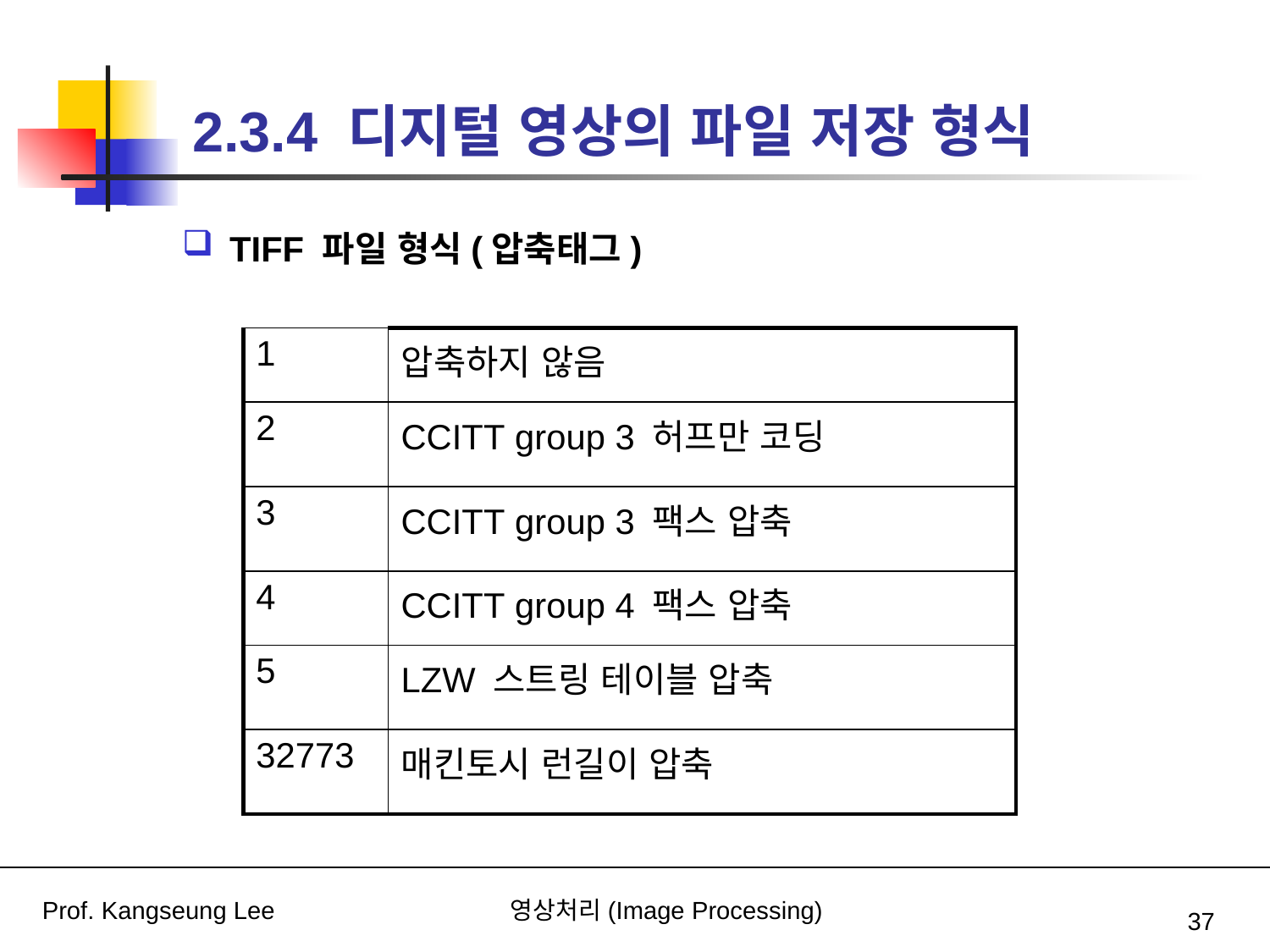

# 2.3.4 디지털 영상의 파일 저장 형식
TIFF 파일 형식(압축태그)
| 1 | 압축하지 않음 |
| --- | --- |
| 2 | CCITT group 3 허프만 코딩 |
| 3 | CCITT group 3 팩스 압축 |
| 4 | CCITT group 4 팩스 압축 |
| 5 | LZW 스트링 테이블 압축 |
| 32773 | 매킨토시 런길이 압축 |
37

Prof. Kangseung Lee